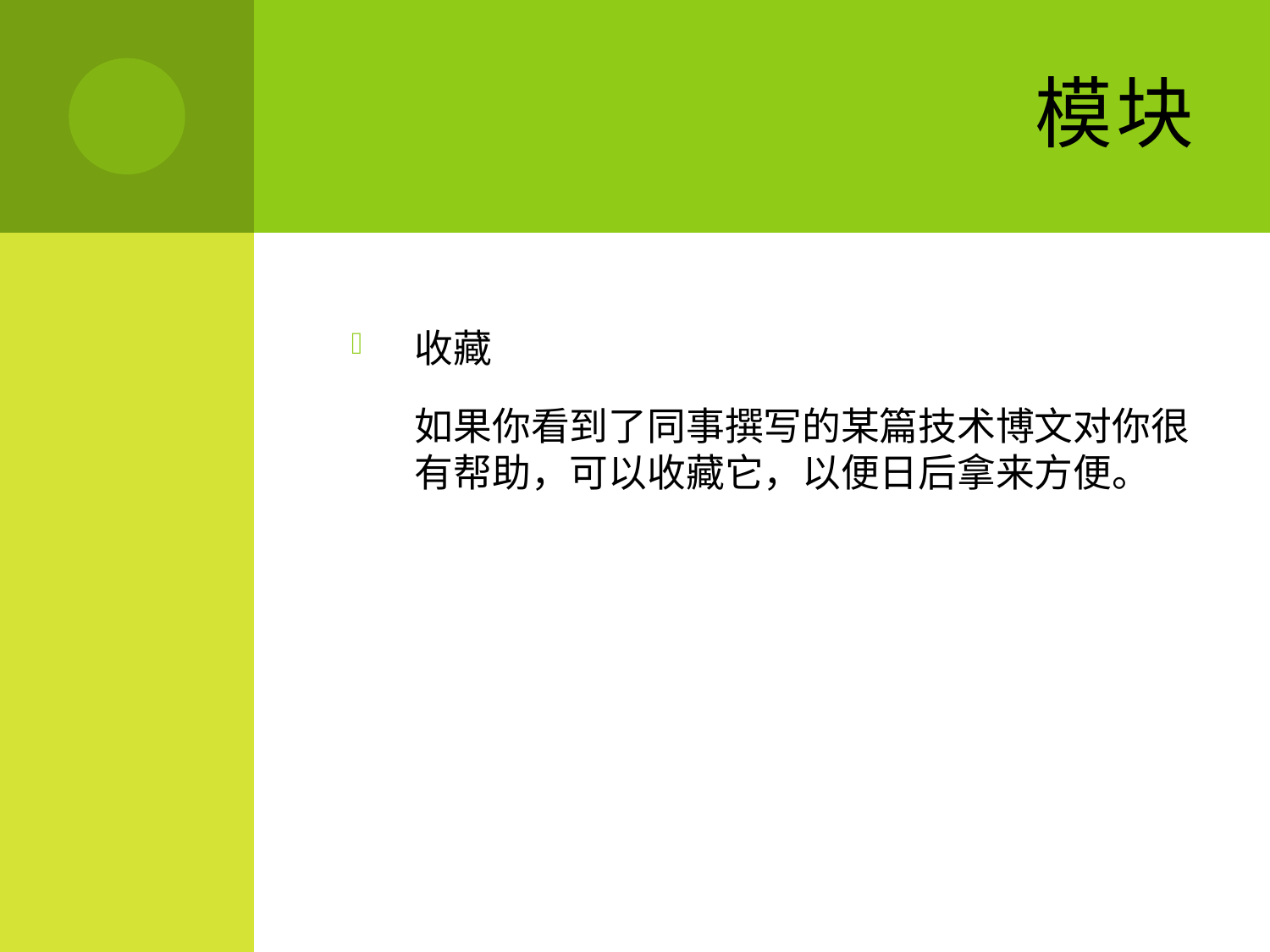

# 模块
收藏
	如果你看到了同事撰写的某篇技术博文对你很有帮助，可以收藏它，以便日后拿来方便。